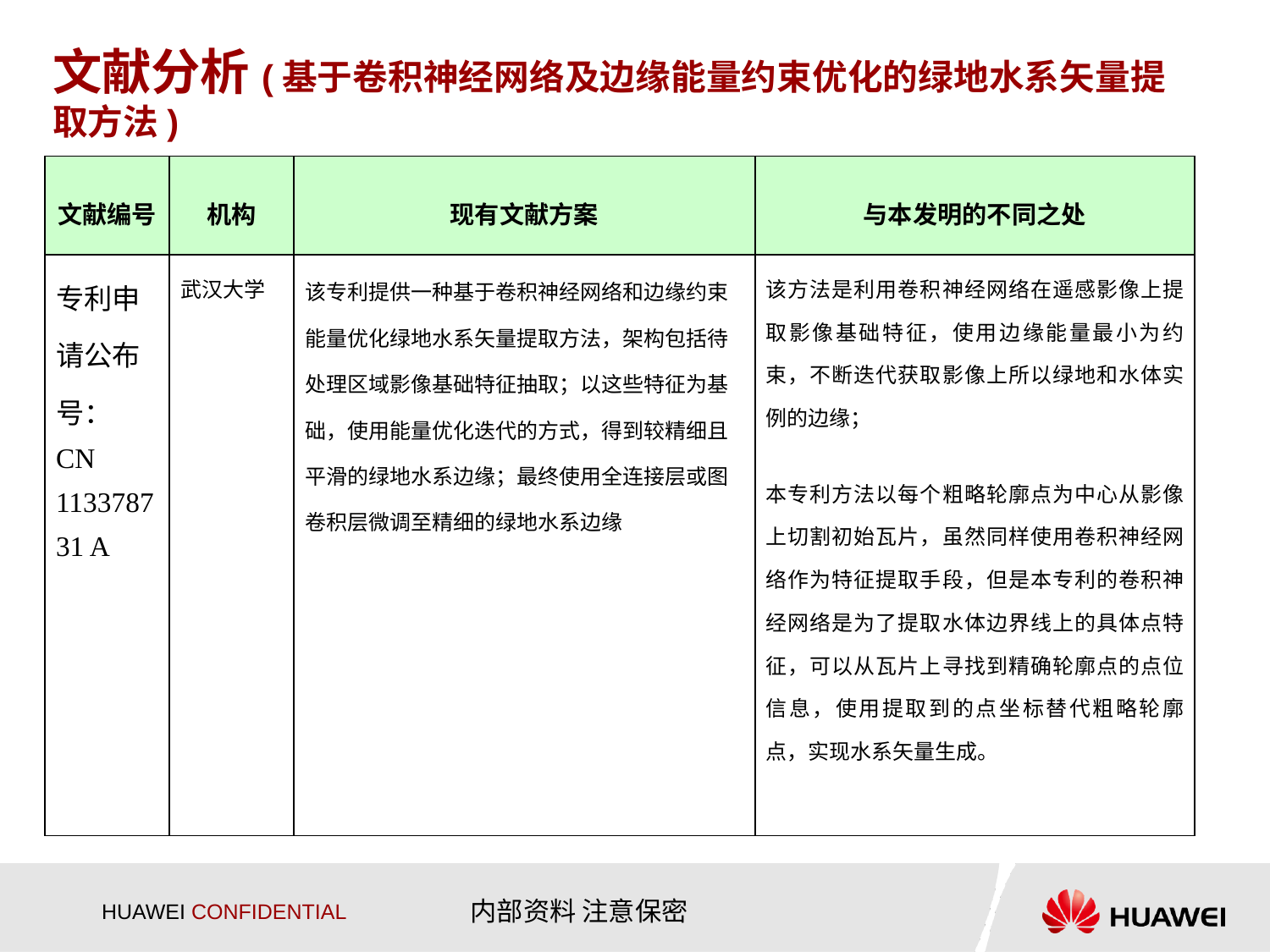

# 文献分析(基于卷积神经网络及边缘能量约束优化的绿地水系矢量提取方法)
| 文献编号 | 机构 | 现有文献方案 | 与本发明的不同之处 |
| --- | --- | --- | --- |
| 专利申请公布号：CN 113378731 A | 武汉大学 | 该专利提供一种基于卷积神经网络和边缘约束能量优化绿地水系矢量提取方法，架构包括待处理区域影像基础特征抽取；以这些特征为基础，使用能量优化迭代的方式，得到较精细且平滑的绿地水系边缘；最终使用全连接层或图卷积层微调至精细的绿地水系边缘 | 该方法是利用卷积神经网络在遥感影像上提取影像基础特征，使用边缘能量最小为约束，不断迭代获取影像上所以绿地和水体实例的边缘； 本专利方法以每个粗略轮廓点为中心从影像上切割初始瓦片，虽然同样使用卷积神经网络作为特征提取手段，但是本专利的卷积神经网络是为了提取水体边界线上的具体点特征，可以从瓦片上寻找到精确轮廓点的点位信息，使用提取到的点坐标替代粗略轮廓点，实现水系矢量生成。 |